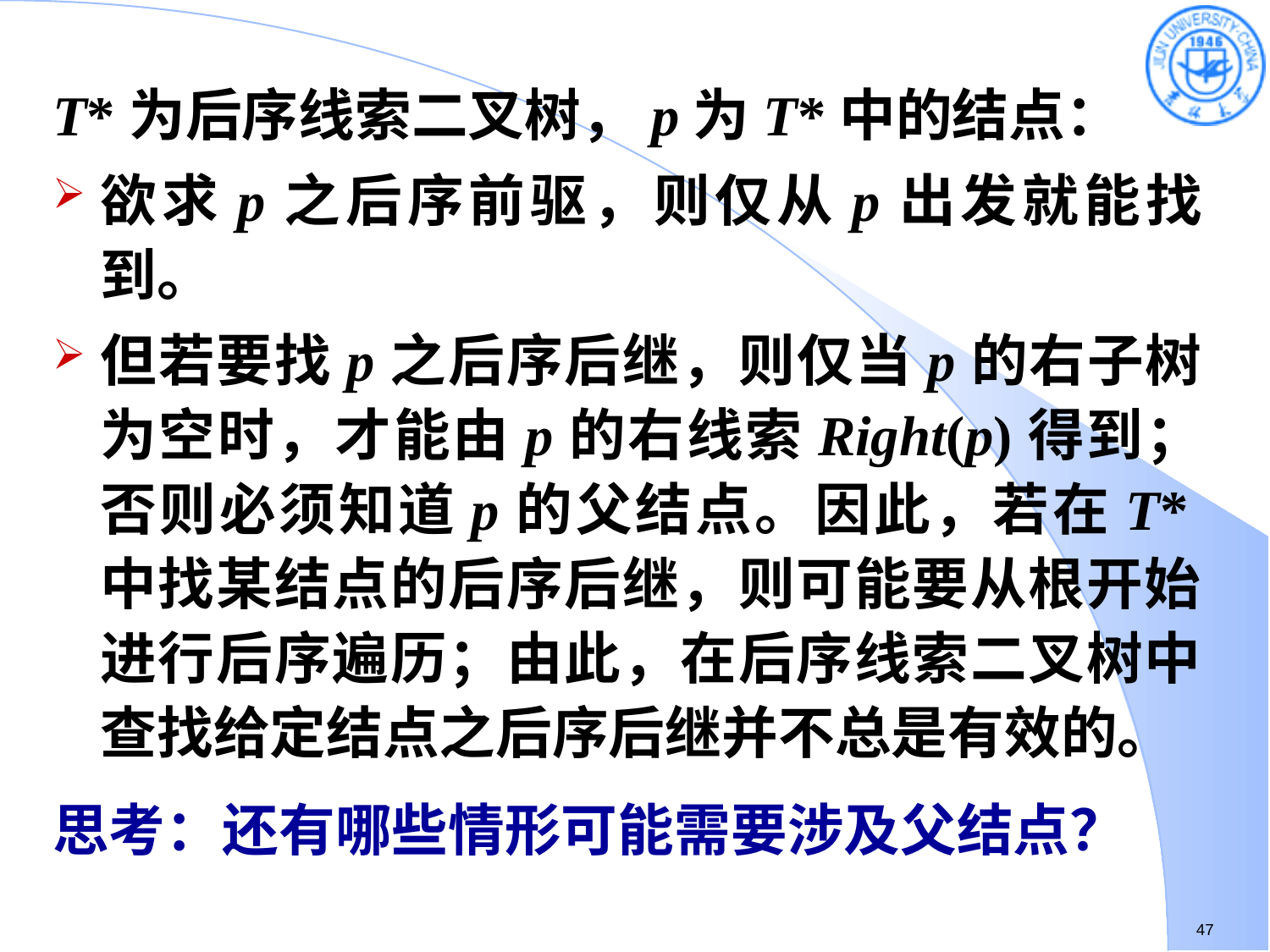

T*为后序线索二叉树，p为T*中的结点：
欲求p之后序前驱，则仅从p出发就能找到。
但若要找p之后序后继，则仅当p的右子树为空时，才能由p的右线索Right(p)得到；否则必须知道p的父结点。因此，若在T*中找某结点的后序后继，则可能要从根开始进行后序遍历；由此，在后序线索二叉树中查找给定结点之后序后继并不总是有效的。
思考：还有哪些情形可能需要涉及父结点？